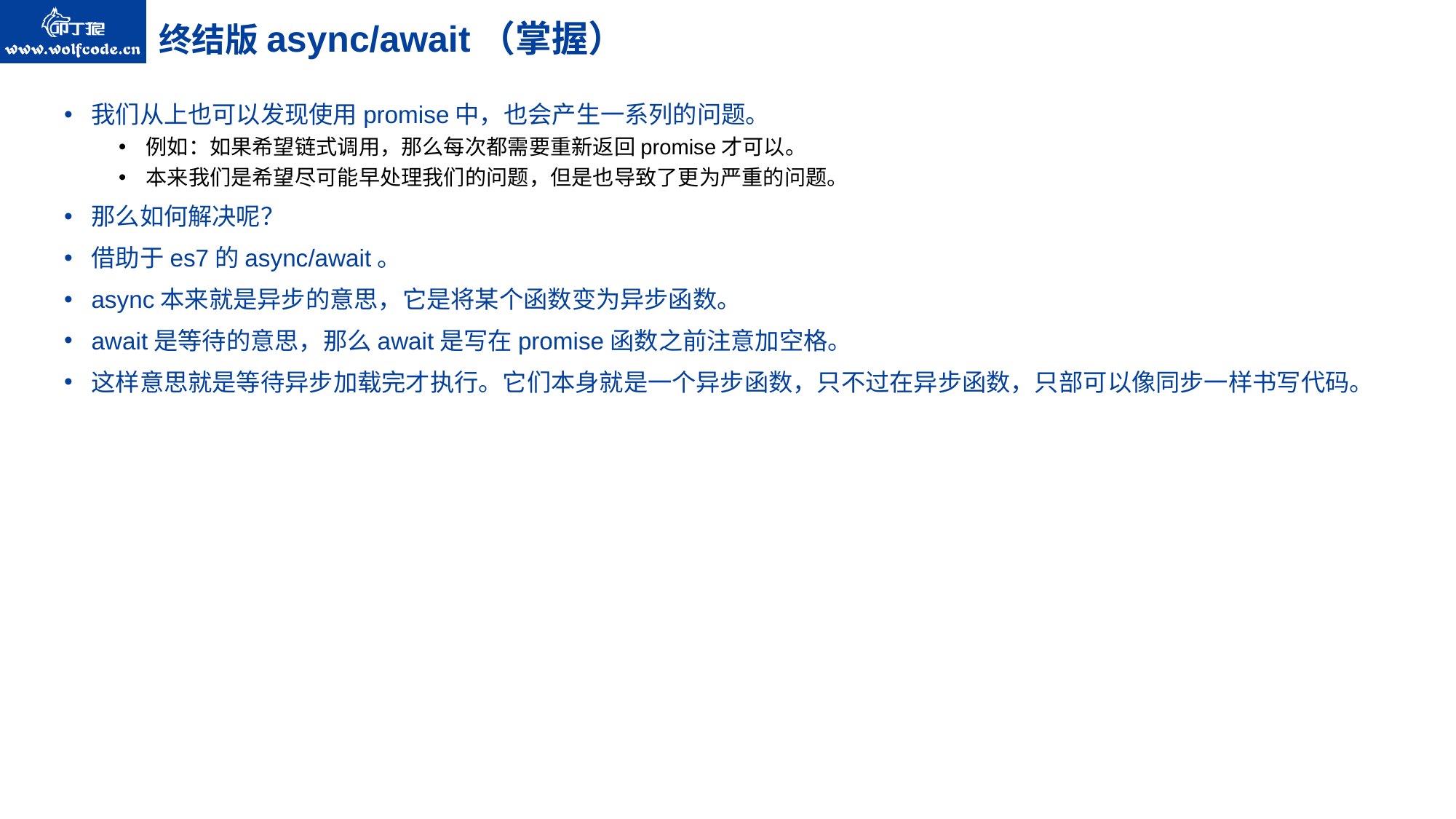

# 终结版async/await（掌握）
我们从上也可以发现使用promise中，也会产生一系列的问题。
例如：如果希望链式调用，那么每次都需要重新返回promise才可以。
本来我们是希望尽可能早处理我们的问题，但是也导致了更为严重的问题。
那么如何解决呢？
借助于es7的async/await。
async本来就是异步的意思，它是将某个函数变为异步函数。
await是等待的意思，那么await是写在promise函数之前注意加空格。
这样意思就是等待异步加载完才执行。它们本身就是一个异步函数，只不过在异步函数，只部可以像同步一样书写代码。